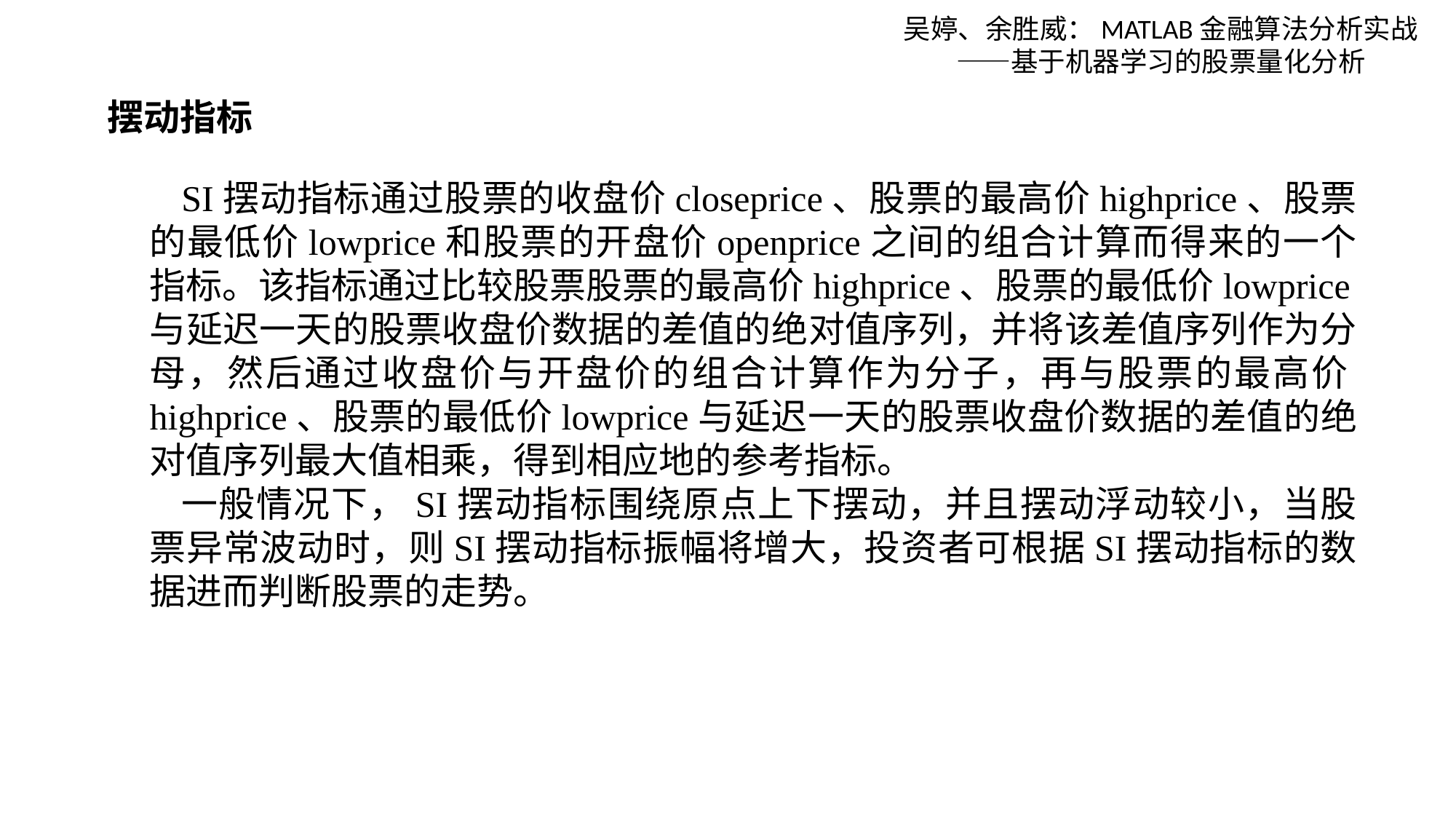

吴婷、余胜威：MATLAB金融算法分析实战——基于机器学习的股票量化分析
摆动指标
SI摆动指标通过股票的收盘价closeprice、股票的最高价highprice、股票的最低价lowprice和股票的开盘价openprice之间的组合计算而得来的一个指标。该指标通过比较股票股票的最高价highprice、股票的最低价lowprice与延迟一天的股票收盘价数据的差值的绝对值序列，并将该差值序列作为分母，然后通过收盘价与开盘价的组合计算作为分子，再与股票的最高价highprice、股票的最低价lowprice与延迟一天的股票收盘价数据的差值的绝对值序列最大值相乘，得到相应地的参考指标。
一般情况下，SI摆动指标围绕原点上下摆动，并且摆动浮动较小，当股票异常波动时，则SI摆动指标振幅将增大，投资者可根据SI摆动指标的数据进而判断股票的走势。